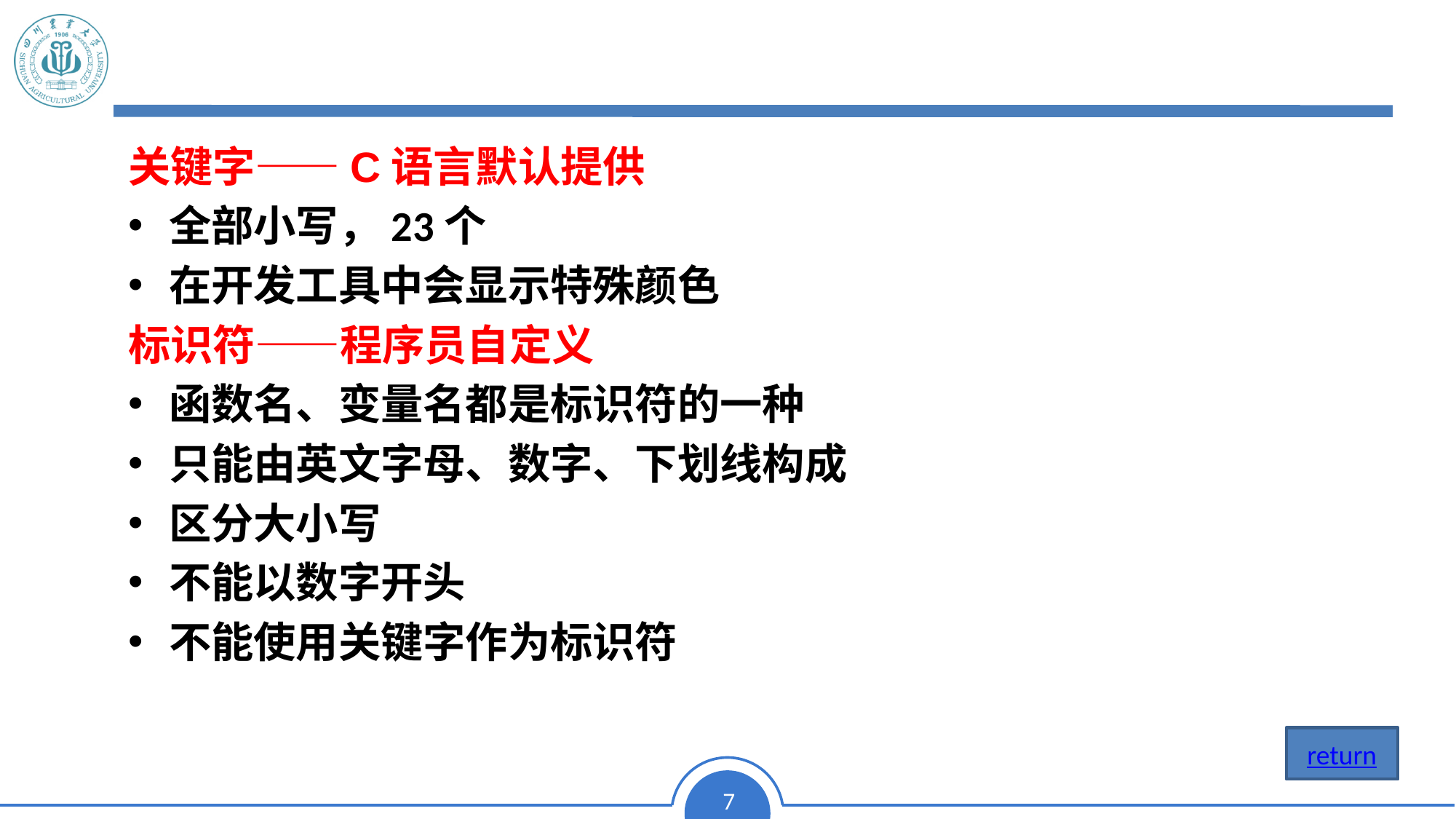

关键字——C语言默认提供
全部小写，23个
在开发工具中会显示特殊颜色
标识符——程序员自定义
函数名、变量名都是标识符的一种
只能由英文字母、数字、下划线构成
区分大小写
不能以数字开头
不能使用关键字作为标识符

return